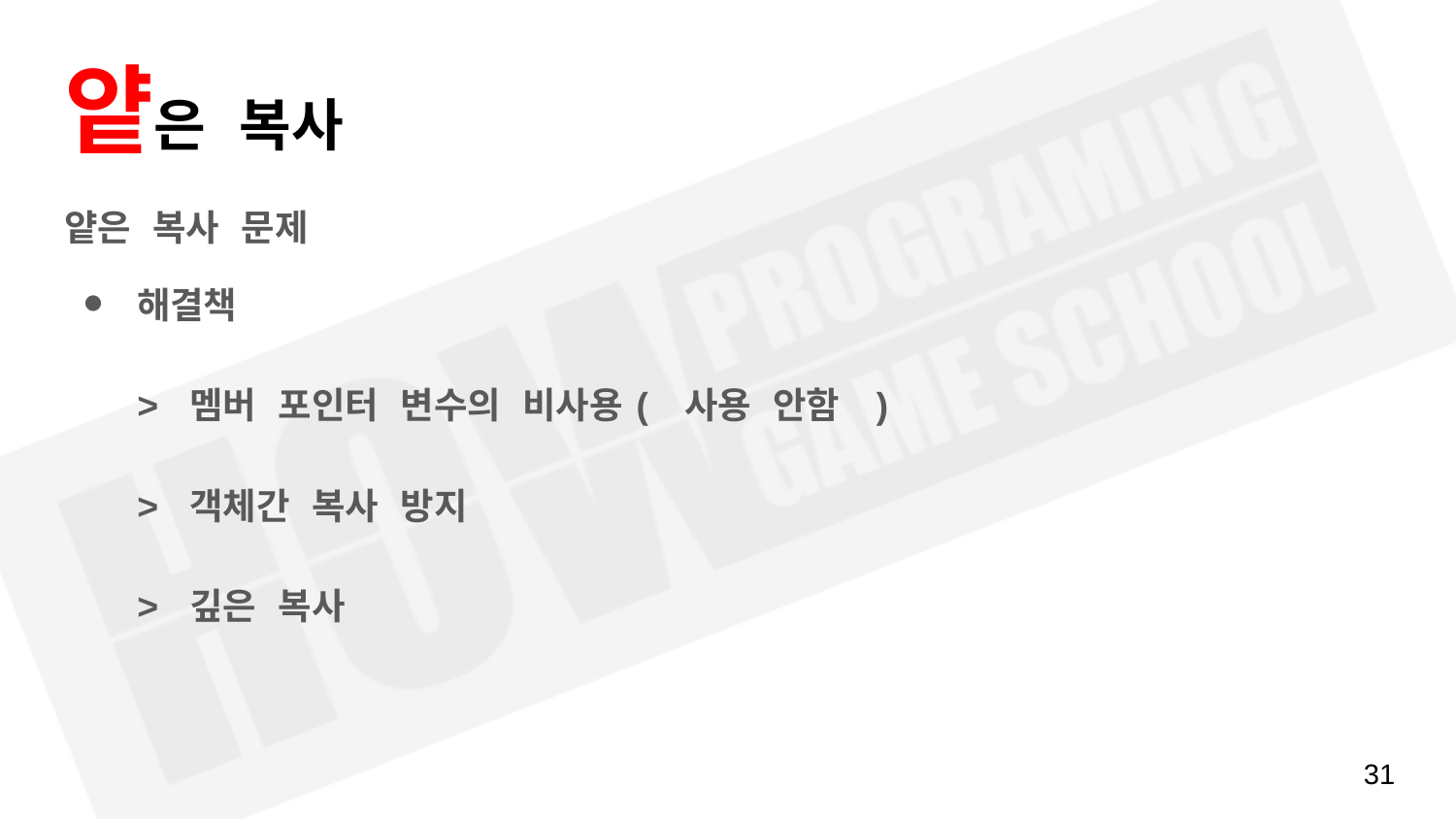

# 얕은 복사
얕은 복사 문제
해결책
> 멤버 포인터 변수의 비사용( 사용 안함 )
> 객체간 복사 방지
> 깊은 복사
31